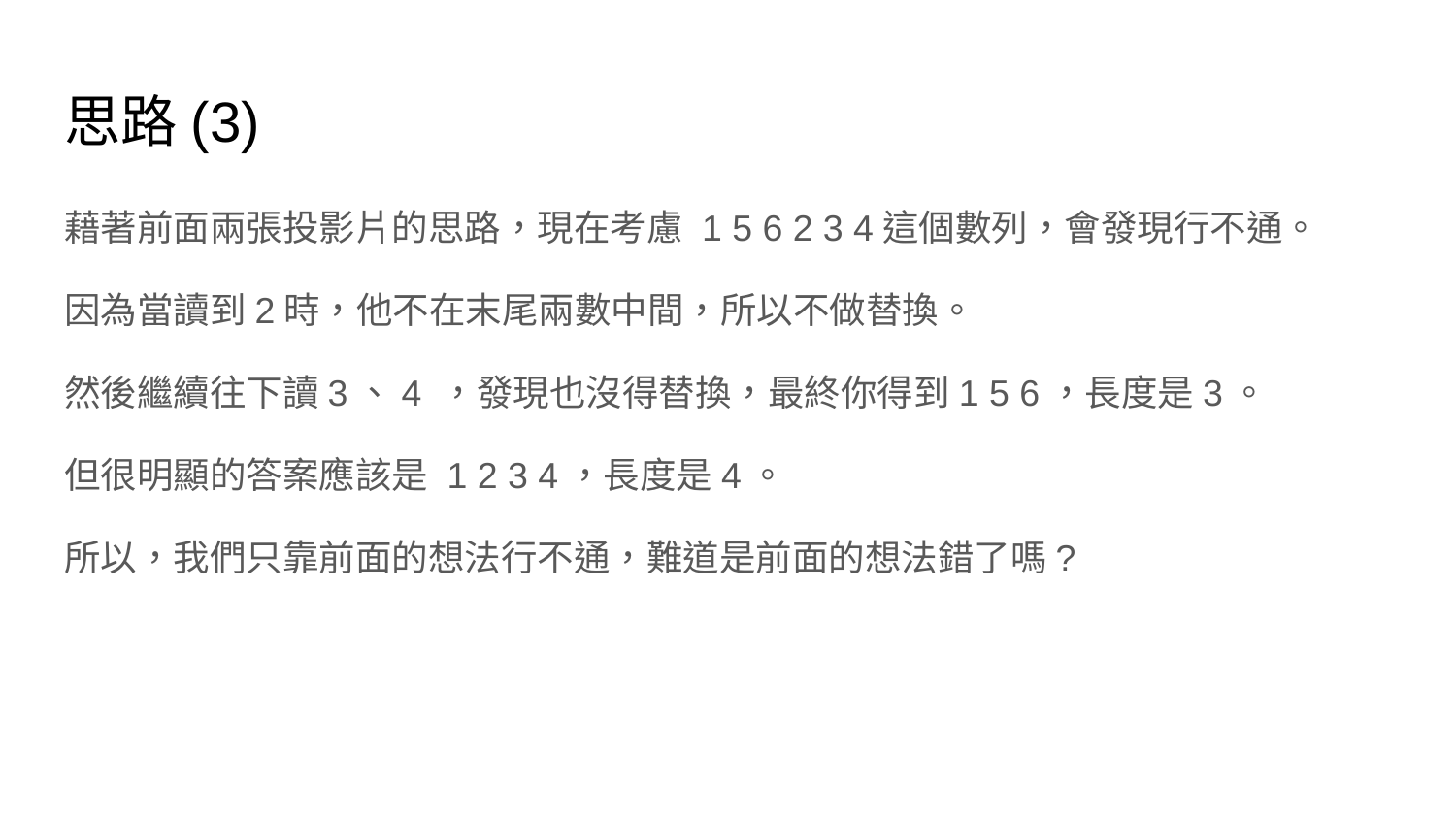

# 思路(3)
藉著前面兩張投影片的思路，現在考慮 1 5 6 2 3 4這個數列，會發現行不通。
因為當讀到2時，他不在末尾兩數中間，所以不做替換。
然後繼續往下讀3、4 ，發現也沒得替換，最終你得到1 5 6，長度是3。
但很明顯的答案應該是 1 2 3 4，長度是4。
所以，我們只靠前面的想法行不通，難道是前面的想法錯了嗎?